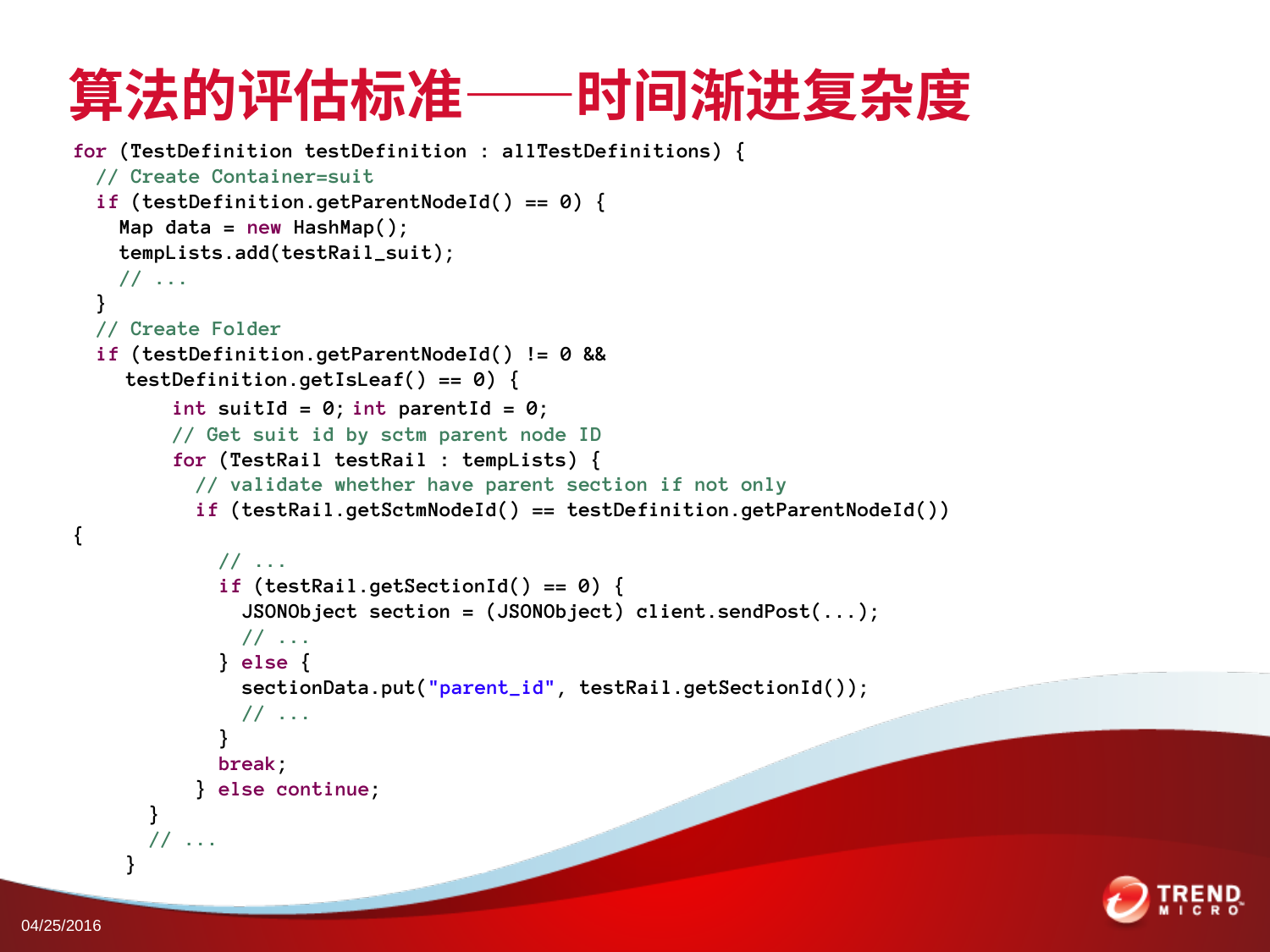

# 算法的评估标准——时间渐进复杂度
for (TestDefinition testDefinition : allTestDefinitions) {
  // Create Container=suit
  if (testDefinition.getParentNodeId() == 0) {
    Map data = new HashMap();
    tempLists.add(testRail_suit);
    // ...
  }
  // Create Folder
  if (testDefinition.getParentNodeId() != 0 &&
testDefinition.getIsLeaf() == 0) {
    int suitId = 0; int parentId = 0;
    // Get suit id by sctm parent node ID
    for (TestRail testRail : tempLists) {
      // validate whether have parent section if not only
      if (testRail.getSctmNodeId() == testDefinition.getParentNodeId()) {
        // ...
        if (testRail.getSectionId() == 0) {
          JSONObject section = (JSONObject) client.sendPost(...);
          // ...
        } else {
          sectionData.put("parent_id", testRail.getSectionId());
          // ...
        }
        break;
      } else continue;
  }
  // ...
}
Confidential | Copyright 2012 Trend Micro Inc.
04/25/2016